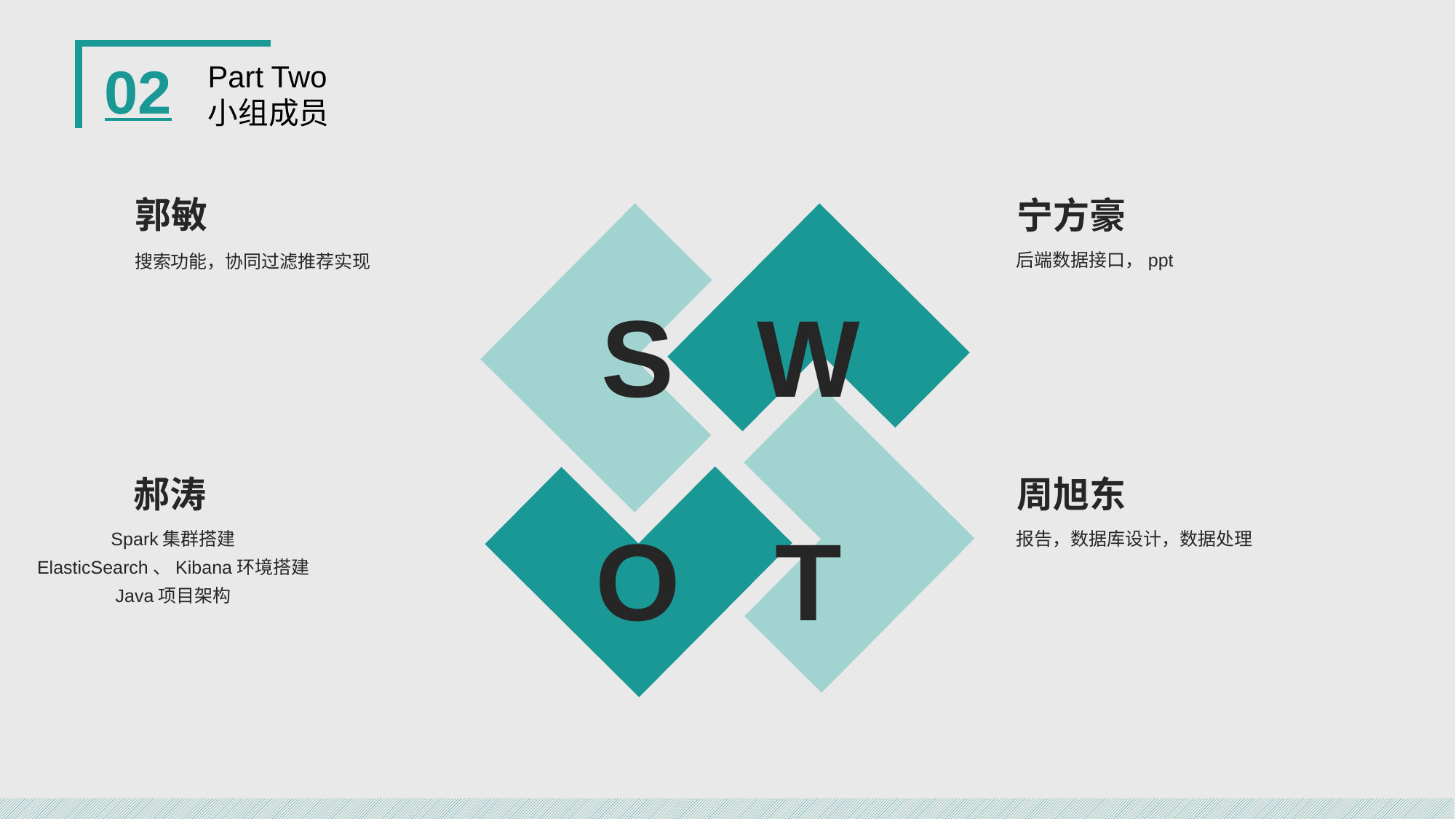

02
Part Two
小组成员
郭敏
宁方豪
后端数据接口，ppt
搜索功能，协同过滤推荐实现

S
W

郝涛
周旭东
O
T
报告，数据库设计，数据处理
Spark集群搭建
ElasticSearch、Kibana环境搭建
Java项目架构